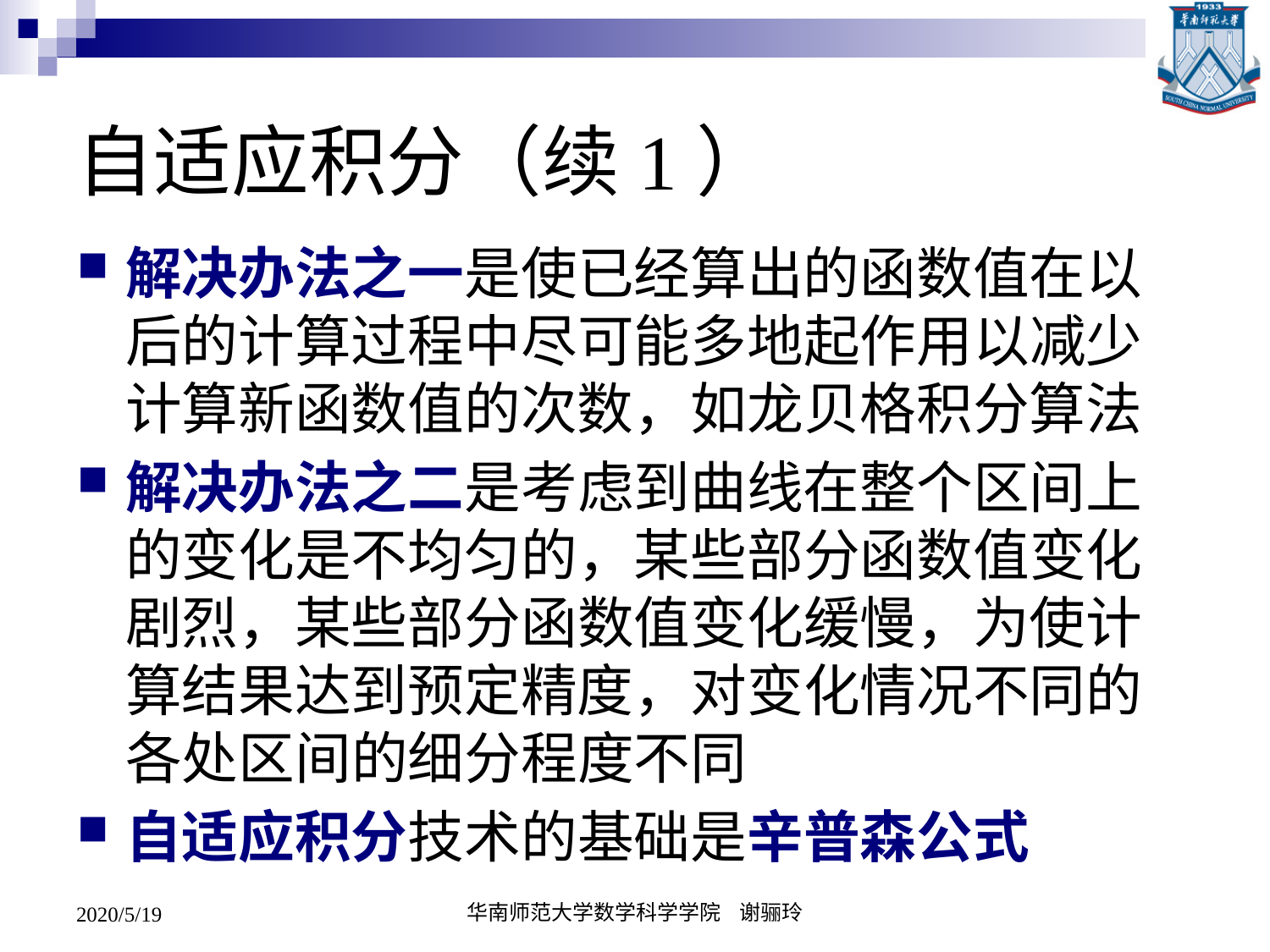

# 自适应积分（续1）
解决办法之一是使已经算出的函数值在以后的计算过程中尽可能多地起作用以减少计算新函数值的次数，如龙贝格积分算法
解决办法之二是考虑到曲线在整个区间上的变化是不均匀的，某些部分函数值变化剧烈，某些部分函数值变化缓慢，为使计算结果达到预定精度，对变化情况不同的各处区间的细分程度不同
自适应积分技术的基础是辛普森公式
2020/5/19
华南师范大学数学科学学院    谢骊玲